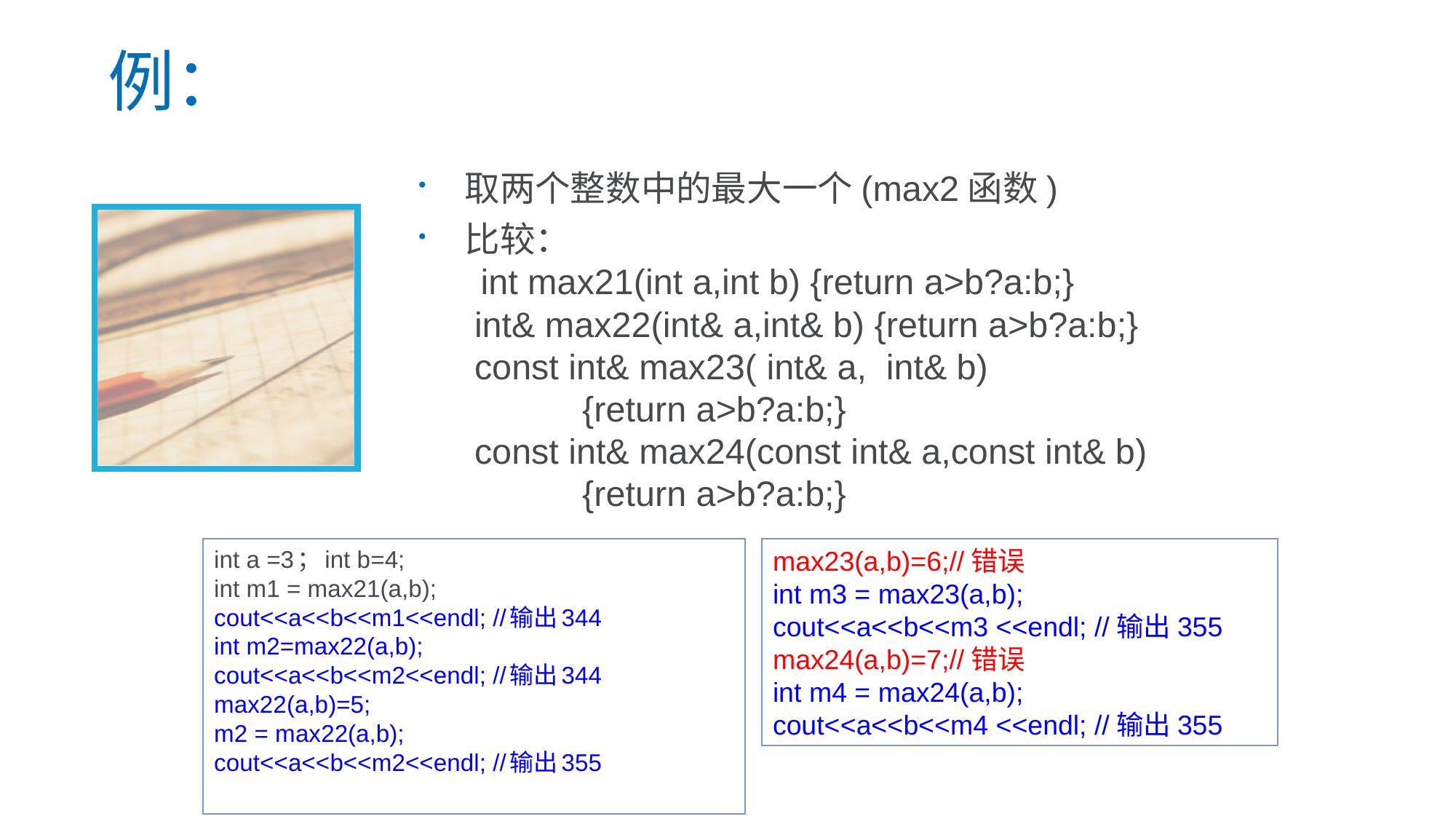

# 例：
取两个整数中的最大一个(max2函数)
比较：
 int max21(int a,int b) {return a>b?a:b;}
 int& max22(int& a,int& b) {return a>b?a:b;}
 const int& max23( int& a,  int& b)
            {return a>b?a:b;}
 const int& max24(const int& a,const int& b)
            {return a>b?a:b;}
int a =3；int b=4;
int m1 = max21(a,b);
cout<<a<<b<<m1<<endl; //输出344
int m2=max22(a,b);
cout<<a<<b<<m2<<endl; //输出344
max22(a,b)=5;
m2 = max22(a,b);
cout<<a<<b<<m2<<endl; //输出355
max23(a,b)=6;//错误
int m3 = max23(a,b);
cout<<a<<b<<m3 <<endl; //输出355
max24(a,b)=7;//错误
int m4 = max24(a,b);
cout<<a<<b<<m4 <<endl; //输出355